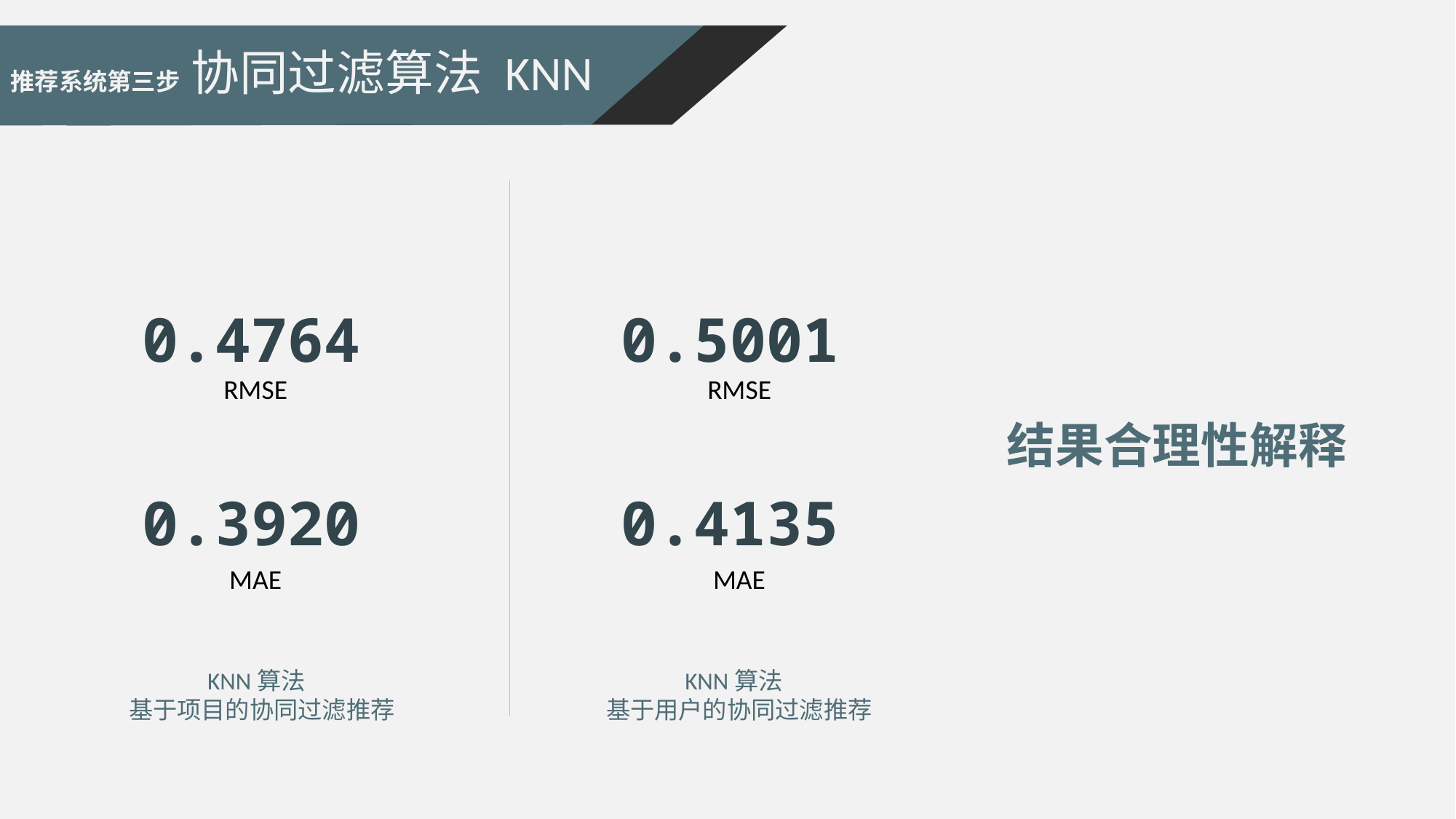

推荐系统第三步  协同过滤算法 KNN
0.4764
0.5001
RMSE
RMSE
结果合理性解释
0.3920
0.4135
MAE
MAE
KNN算法
基于项目的协同过滤推荐

KNN算法
基于用户的协同过滤推荐